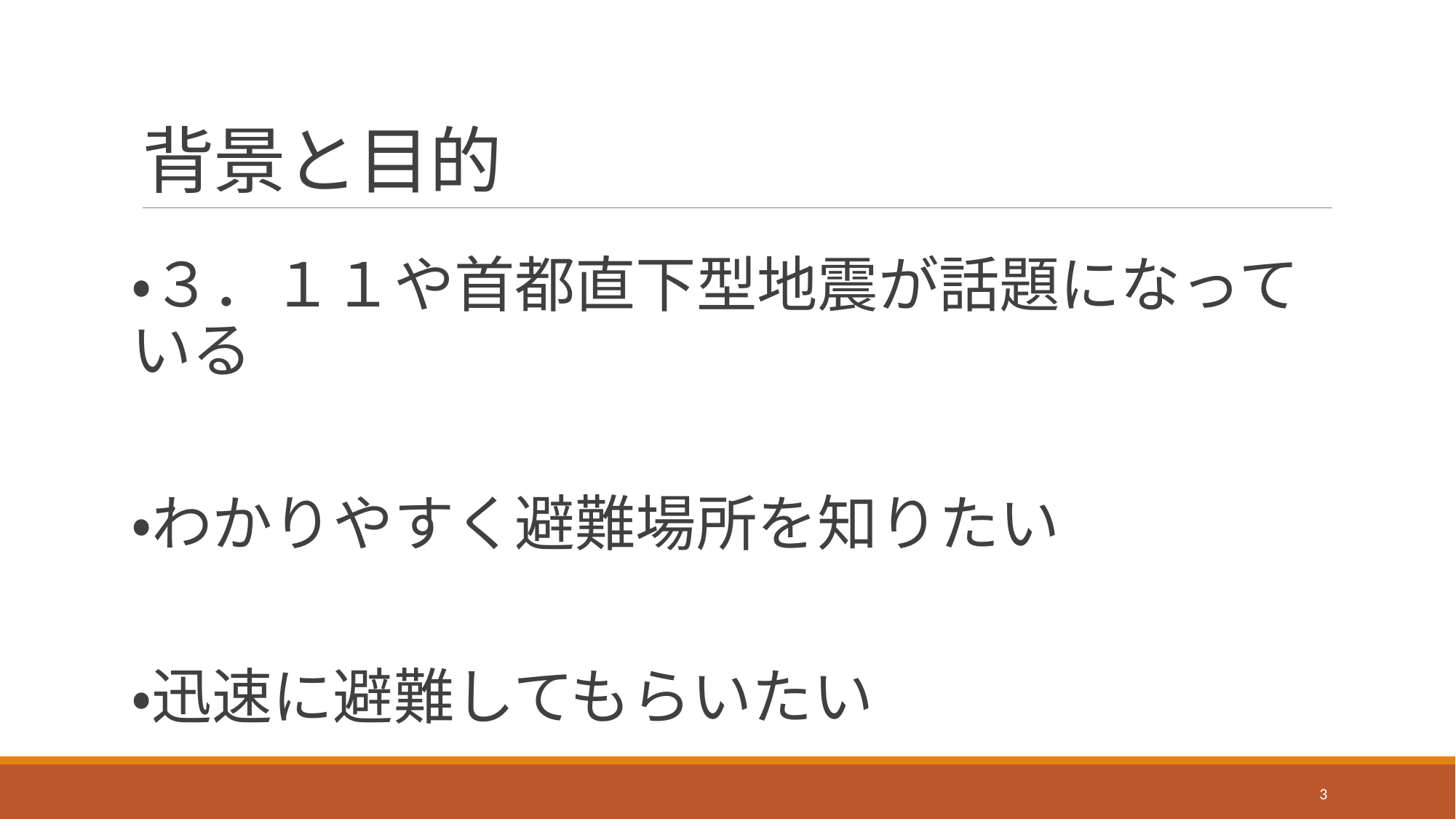

# 背景と目的
・３．１１や首都直下型地震が話題になっている

・わかりやすく避難場所を知りたい

・迅速に避難してもらいたい
3